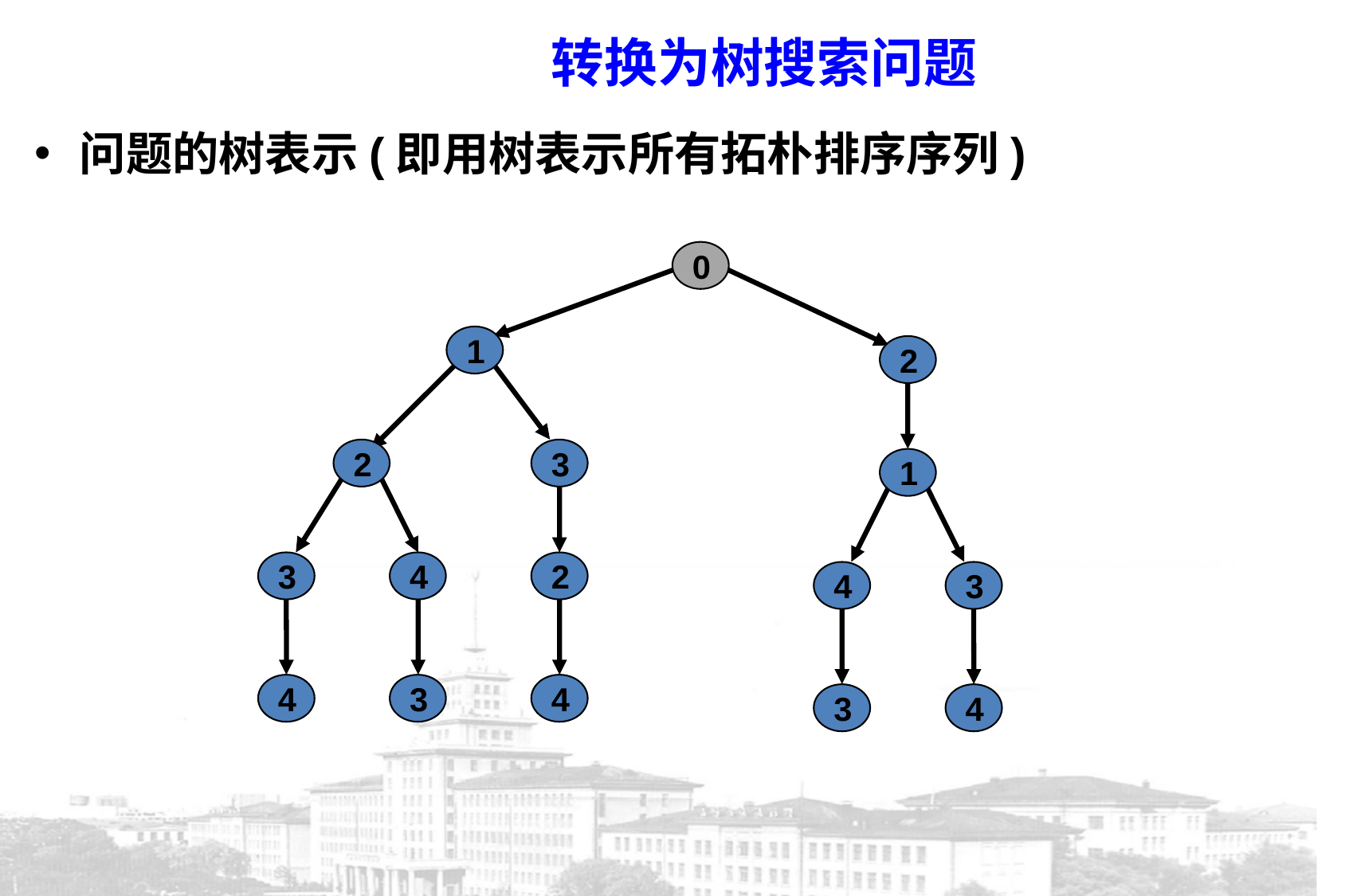

# 转换为树搜索问题
问题的树表示(即用树表示所有拓朴排序序列)
0

1
2

2
3
1

3
4
2
4
3

4
3
4
3
4